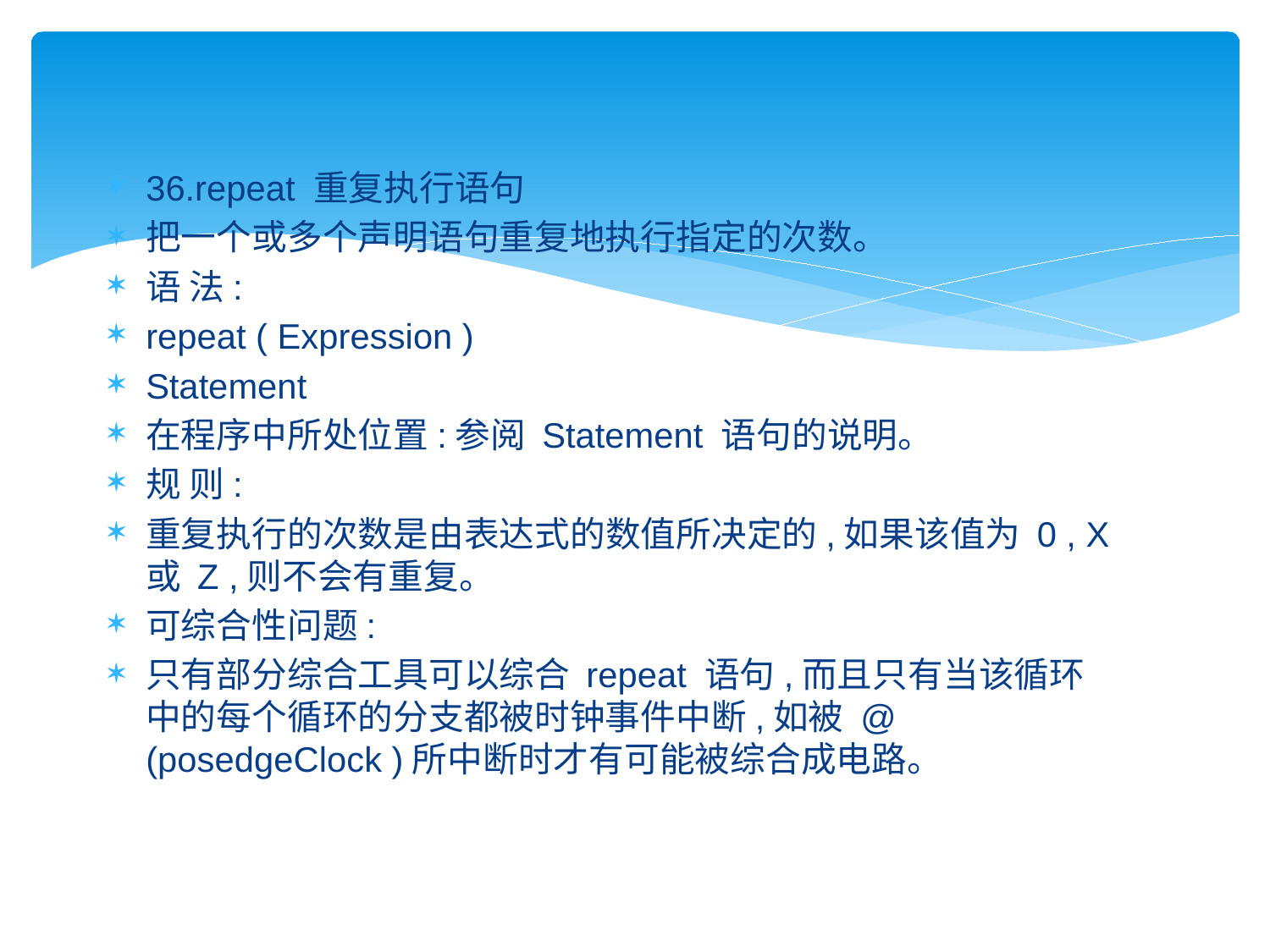

#
36.repeat 重复执行语句
把一个或多个声明语句重复地执行指定的次数。
语 法:
repeat ( Expression )
Statement
在程序中所处位置:参阅 Statement 语句的说明。
规 则:
重复执行的次数是由表达式的数值所决定的,如果该值为 0 , X 或 Z ,则不会有重复。
可综合性问题:
只有部分综合工具可以综合 repeat 语句,而且只有当该循环中的每个循环的分支都被时钟事件中断,如被 @ (posedgeClock )所中断时才有可能被综合成电路。